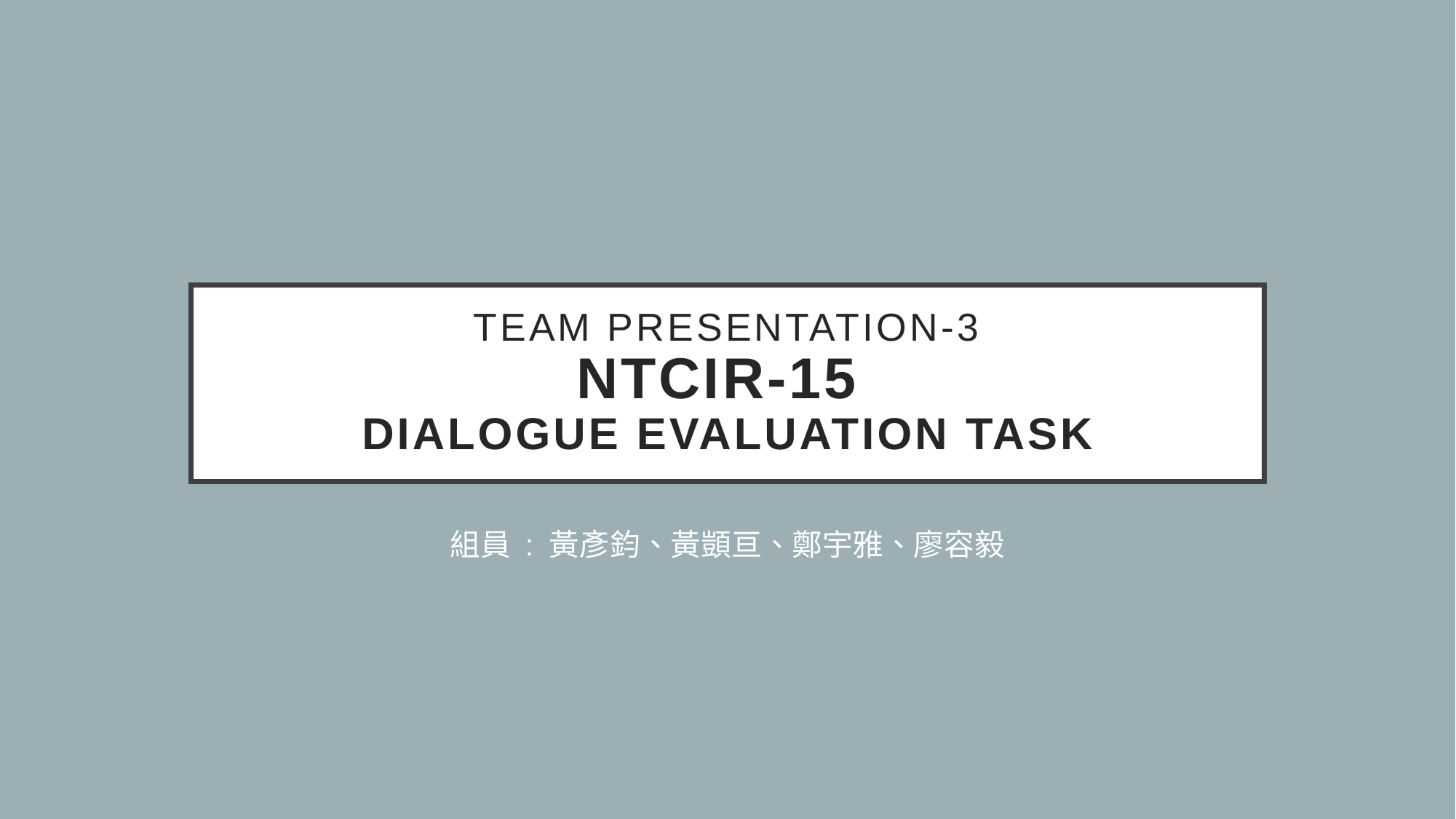

# Team presentation-3 NTCIR-15 Dialogue Evaluation Task
組員 : 黃彥鈞、黃顗亘、鄭宇雅、廖容毅